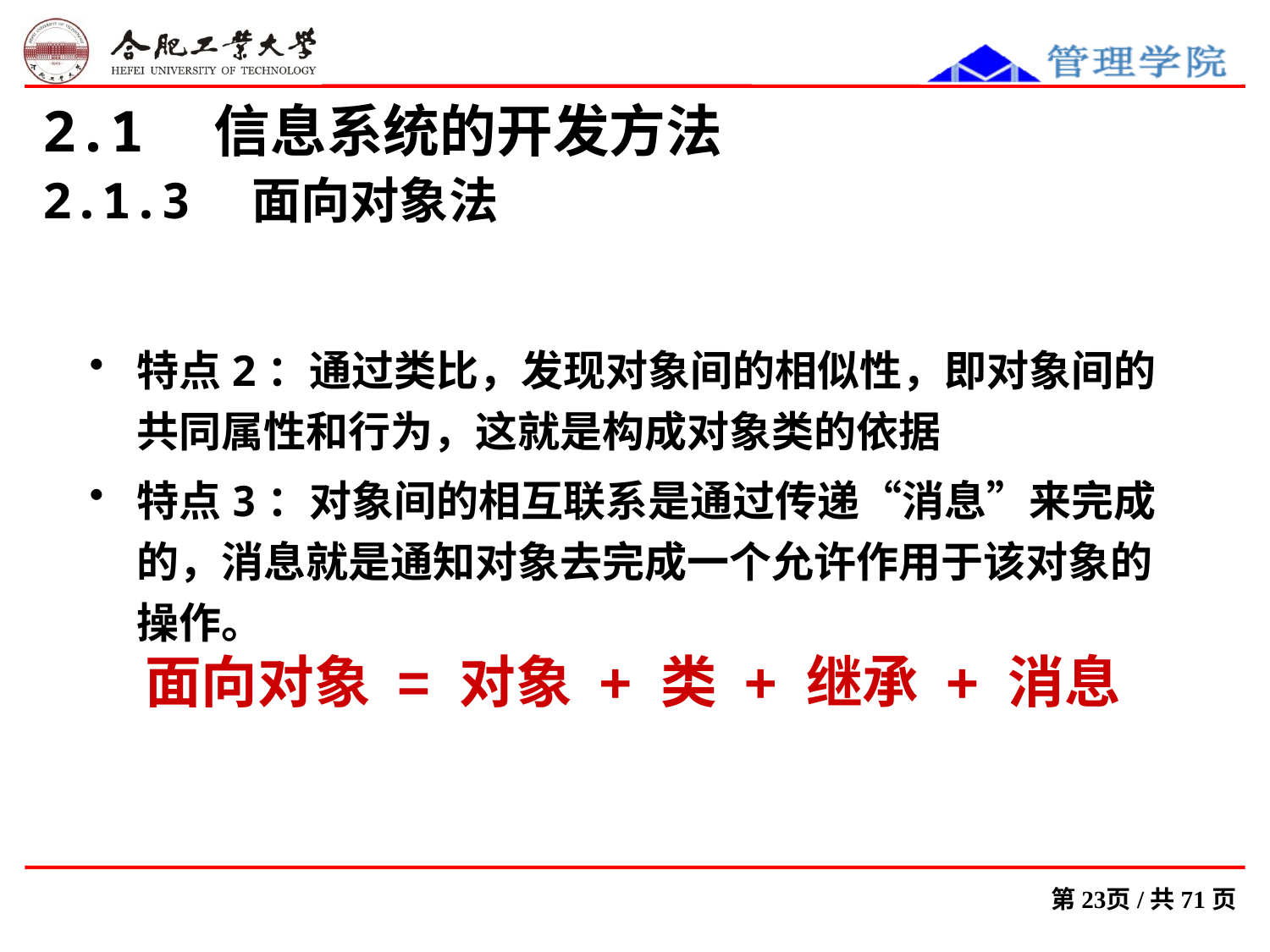

2.1　信息系统的开发方法
2.1.3　面向对象法
特点2：通过类比，发现对象间的相似性，即对象间的共同属性和行为，这就是构成对象类的依据
特点3：对象间的相互联系是通过传递“消息”来完成的，消息就是通知对象去完成一个允许作用于该对象的操作。
面向对象 = 对象 + 类 + 继承 + 消息